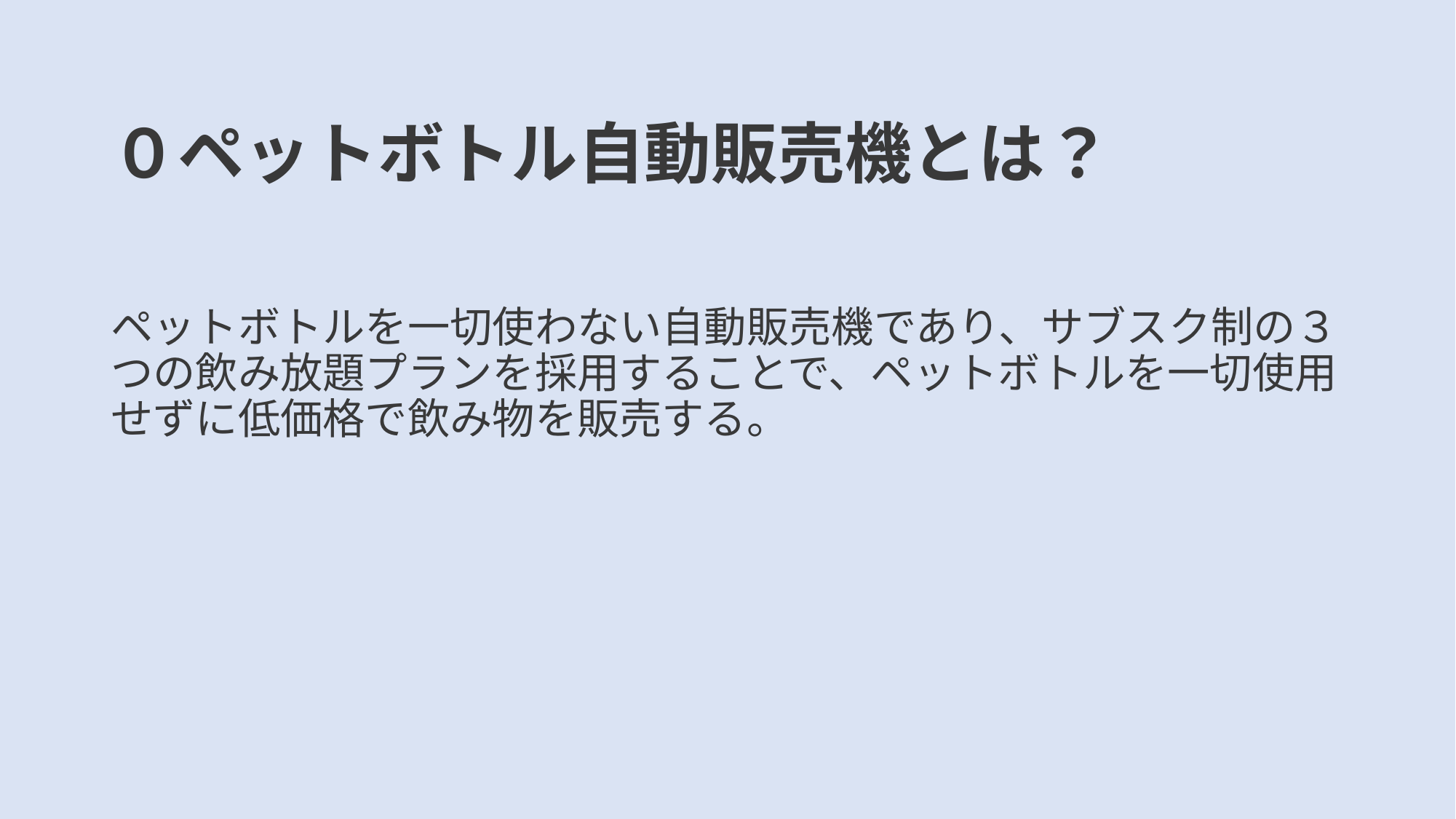

# ０ペットボトル自動販売機とは？
ペットボトルを一切使わない自動販売機であり、サブスク制の３つの飲み放題プランを採用することで、ペットボトルを一切使用せずに低価格で飲み物を販売する。